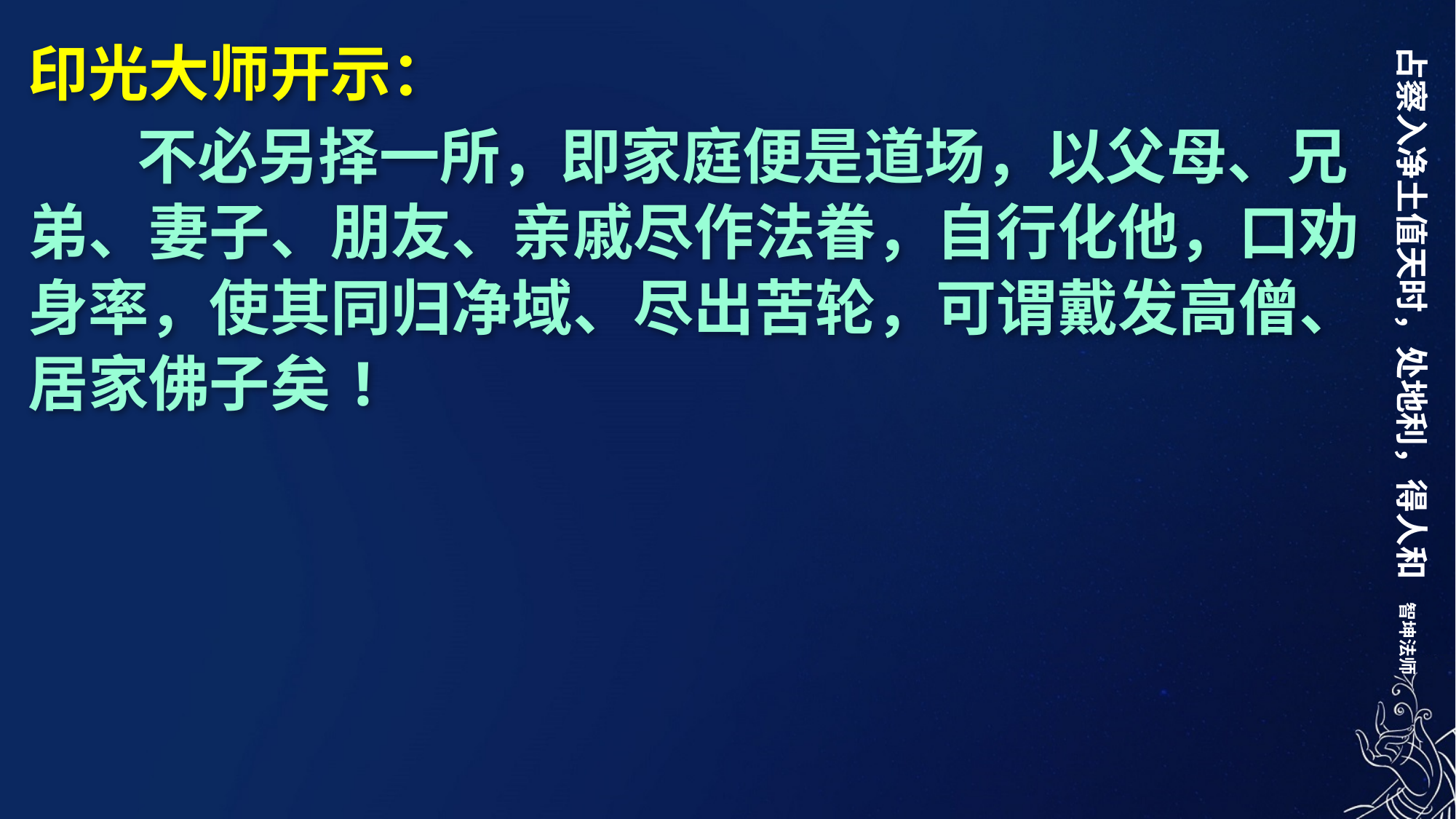

印光大师开示：
	不必另择一所，即家庭便是道场，以父母、兄弟、妻子、朋友、亲戚尽作法眷，自行化他，口劝身率，使其同归净域、尽出苦轮，可谓戴发高僧、居家佛子矣!